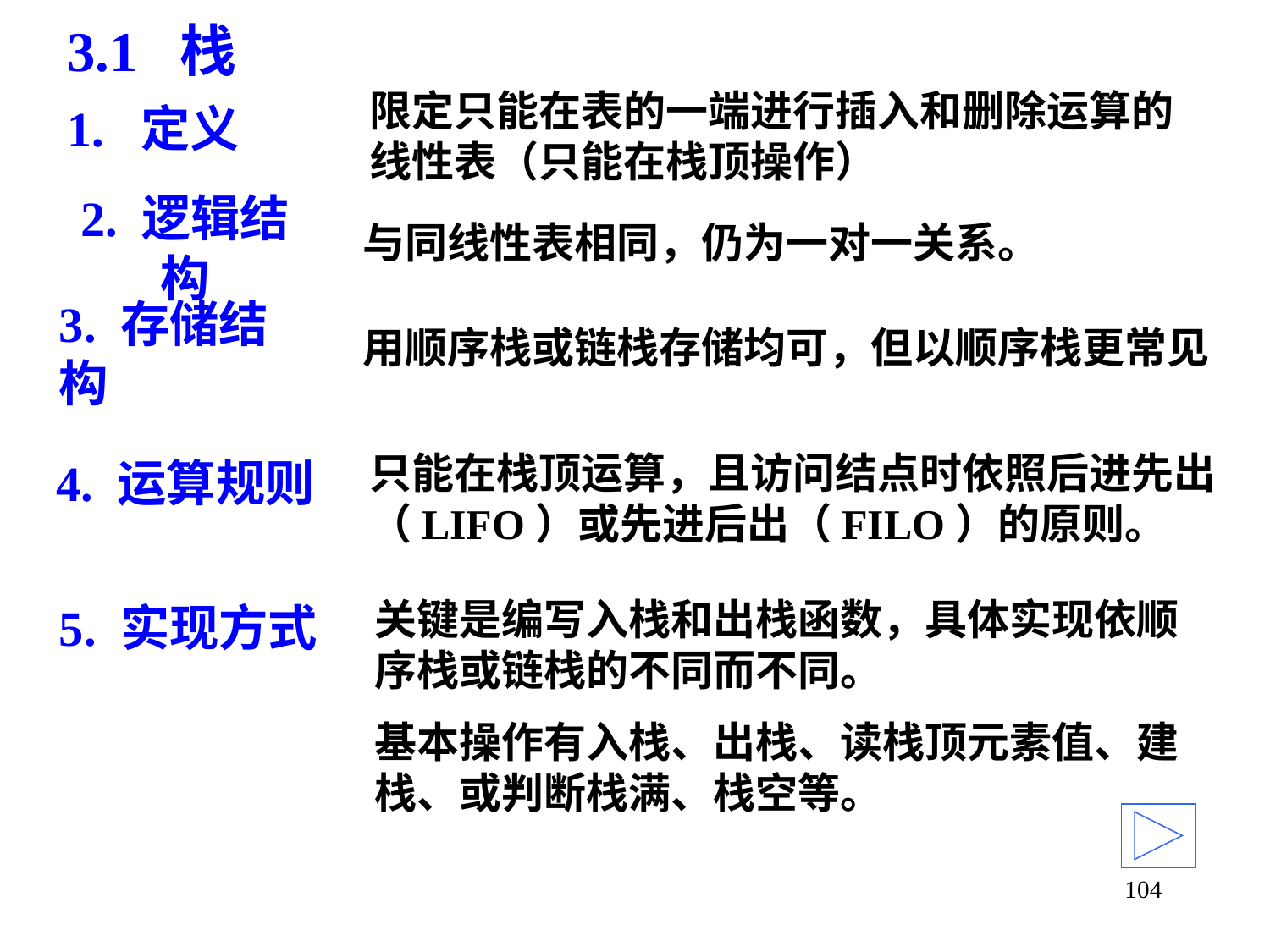

3.1  栈
# 1.  定义
限定只能在表的一端进行插入和删除运算的线性表（只能在栈顶操作）
2. 逻辑结构
3. 存储结构
4. 运算规则
5. 实现方式
与同线性表相同，仍为一对一关系。
用顺序栈或链栈存储均可，但以顺序栈更常见
只能在栈顶运算，且访问结点时依照后进先出（LIFO）或先进后出（FILO）的原则。
关键是编写入栈和出栈函数，具体实现依顺序栈或链栈的不同而不同。
基本操作有入栈、出栈、读栈顶元素值、建栈、或判断栈满、栈空等。

104